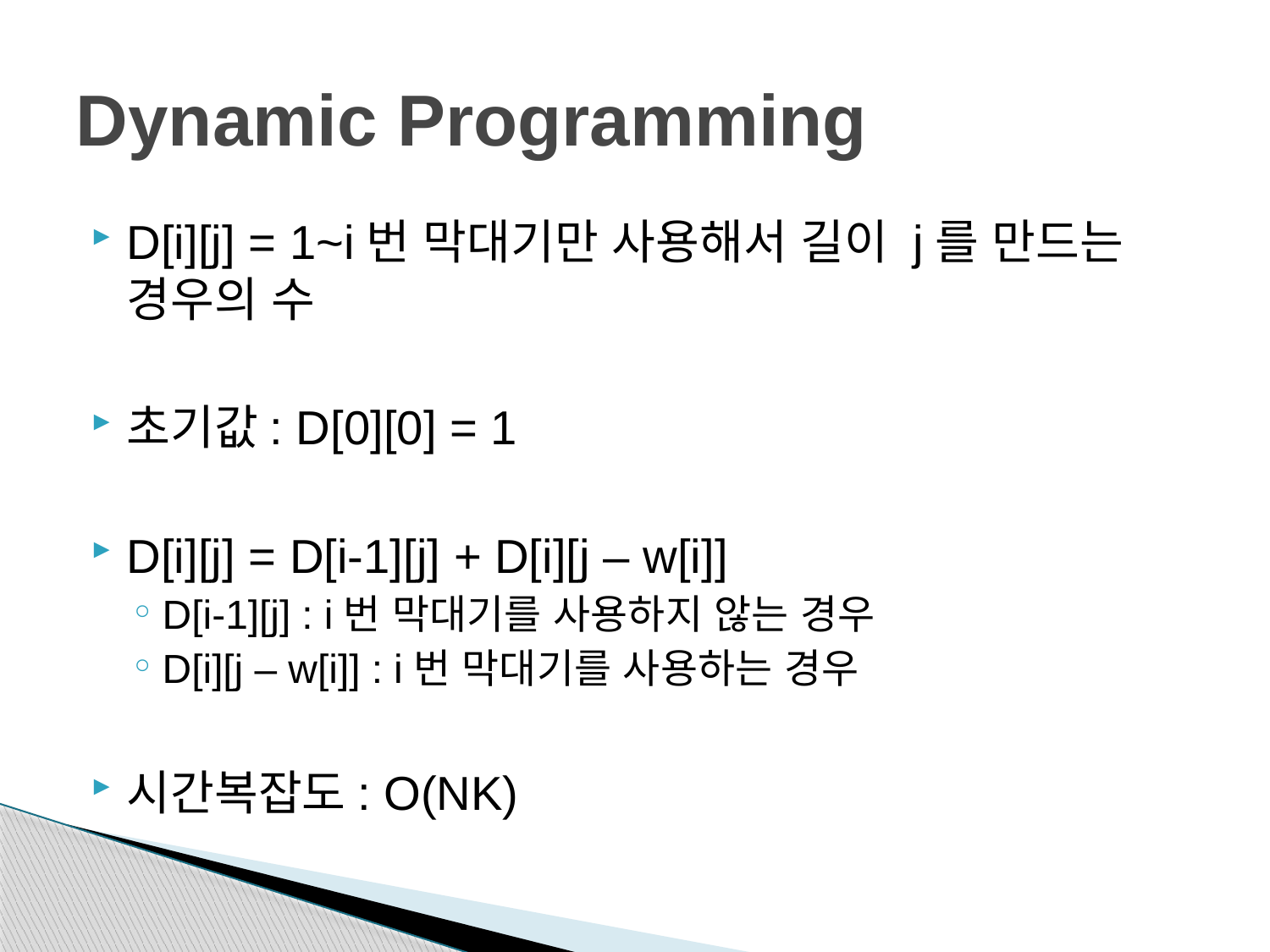

# Dynamic Programming
D[i][j] = 1~i번 막대기만 사용해서 길이 j를 만드는 경우의 수

초기값: D[0][0] = 1

D[i][j] = D[i-1][j] + D[i][j – w[i]]
D[i-1][j] : i번 막대기를 사용하지 않는 경우
D[i][j – w[i]] : i번 막대기를 사용하는 경우

시간복잡도: O(NK)